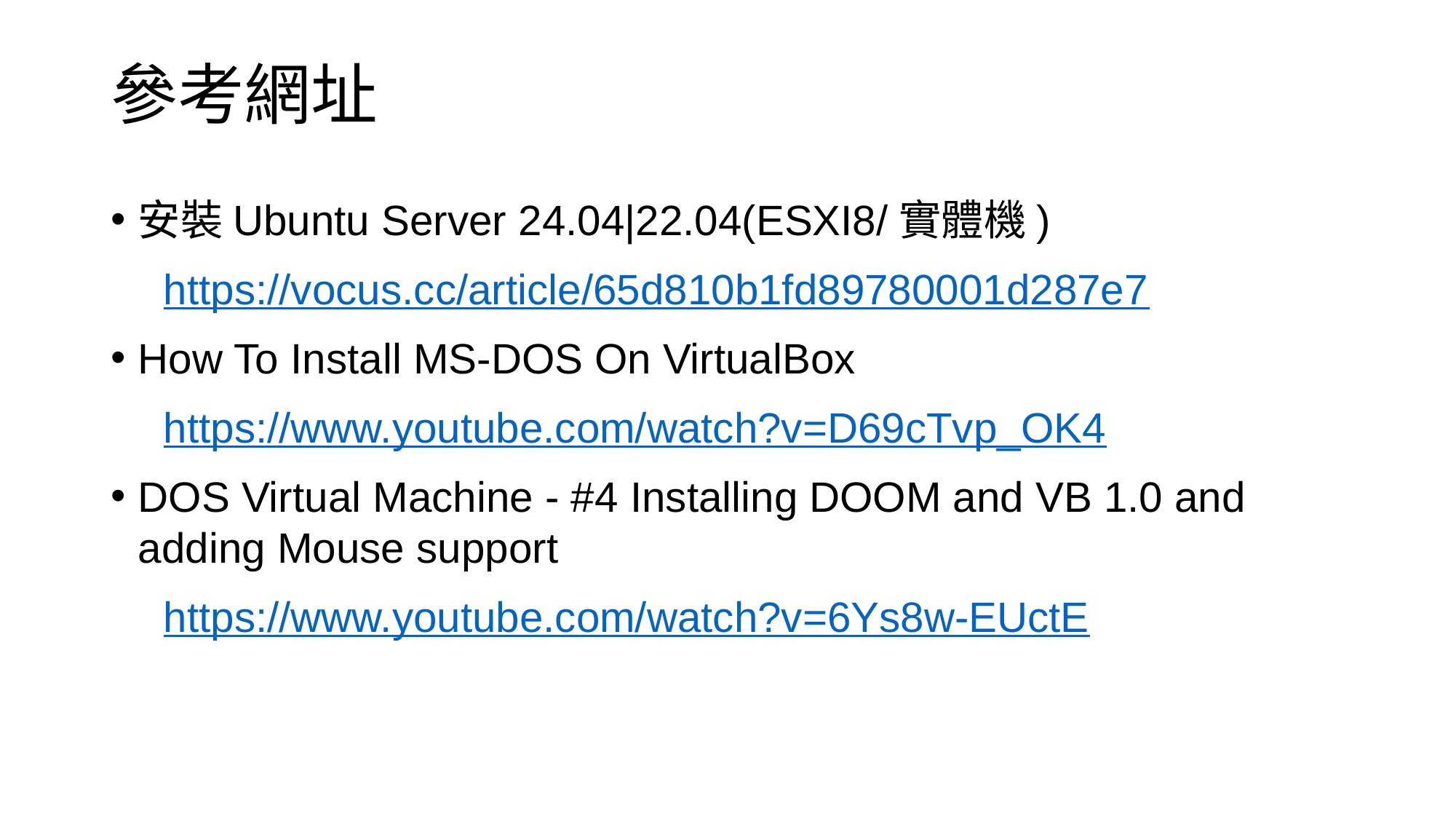

# 參考網址
安裝Ubuntu Server 24.04|22.04(ESXI8/實體機)
　https://vocus.cc/article/65d810b1fd89780001d287e7
How To Install MS-DOS On VirtualBox
　https://www.youtube.com/watch?v=D69cTvp_OK4
DOS Virtual Machine - #4 Installing DOOM and VB 1.0 and adding Mouse support
　https://www.youtube.com/watch?v=6Ys8w-EUctE